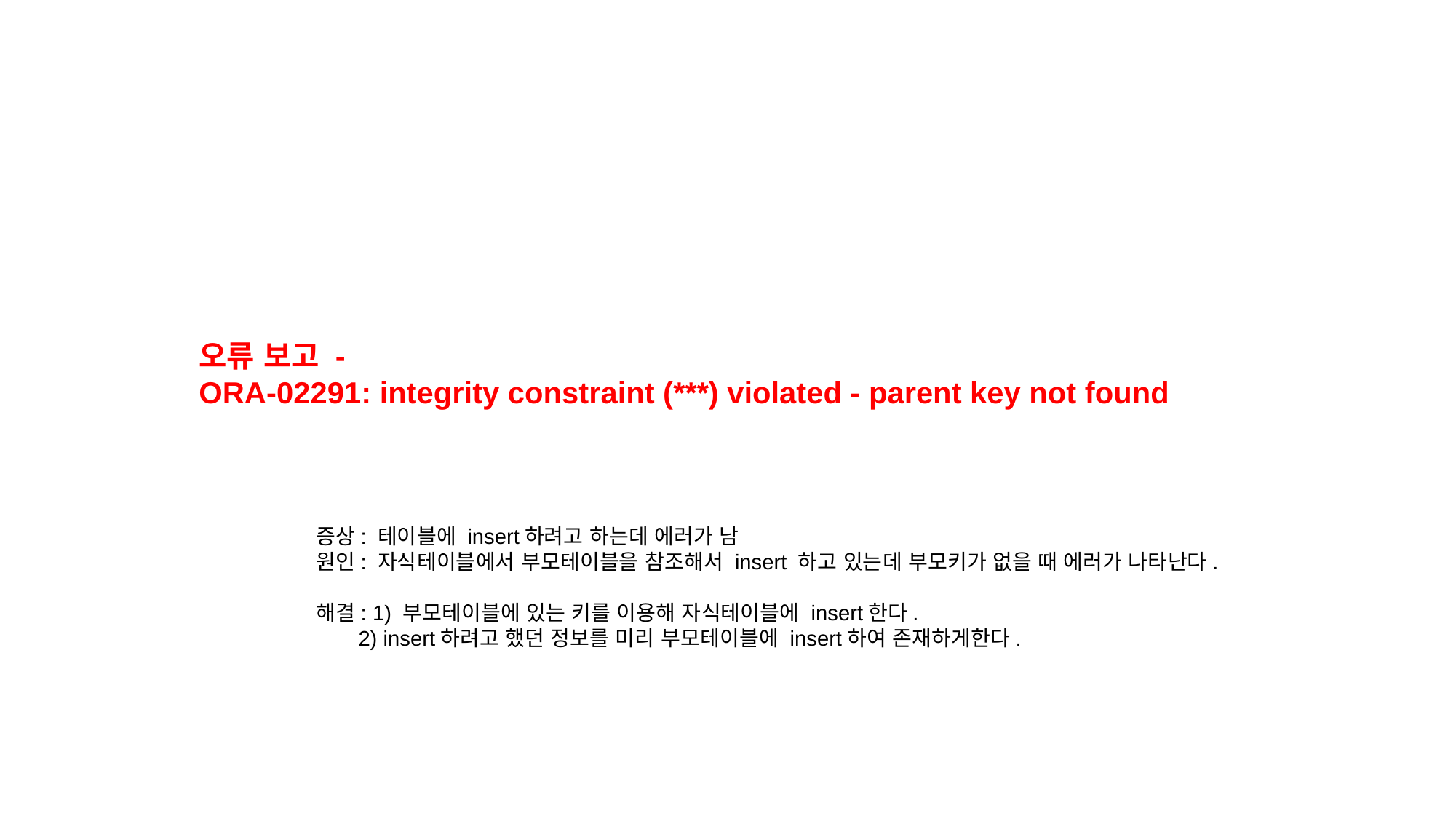

오류 보고 -
ORA-02291: integrity constraint (***) violated - parent key not found
증상: 테이블에 insert하려고 하는데 에러가 남
원인: 자식테이블에서 부모테이블을 참조해서 insert 하고 있는데 부모키가 없을 때 에러가 나타난다.

해결: 1) 부모테이블에 있는 키를 이용해 자식테이블에 insert한다.
       2) insert하려고 했던 정보를 미리 부모테이블에 insert하여 존재하게한다.